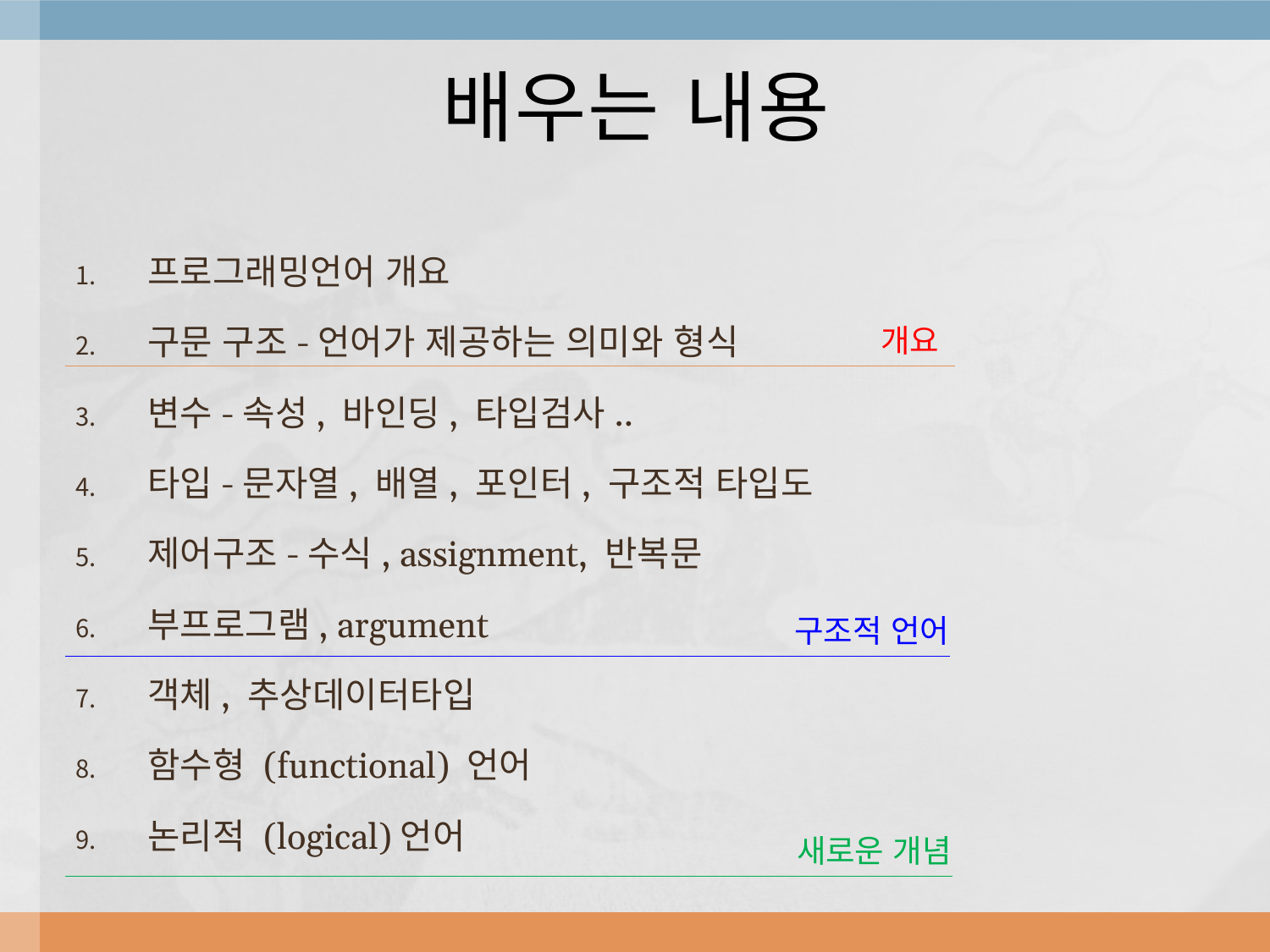

# 배우는 내용
프로그래밍언어 개요
구문 구조-언어가 제공하는 의미와 형식
변수-속성, 바인딩, 타입검사..
타입-문자열, 배열, 포인터, 구조적 타입도
제어구조-수식, assignment, 반복문
부프로그램, argument
객체, 추상데이터타입
함수형 (functional) 언어
논리적 (logical)언어
개요
구조적 언어
새로운 개념